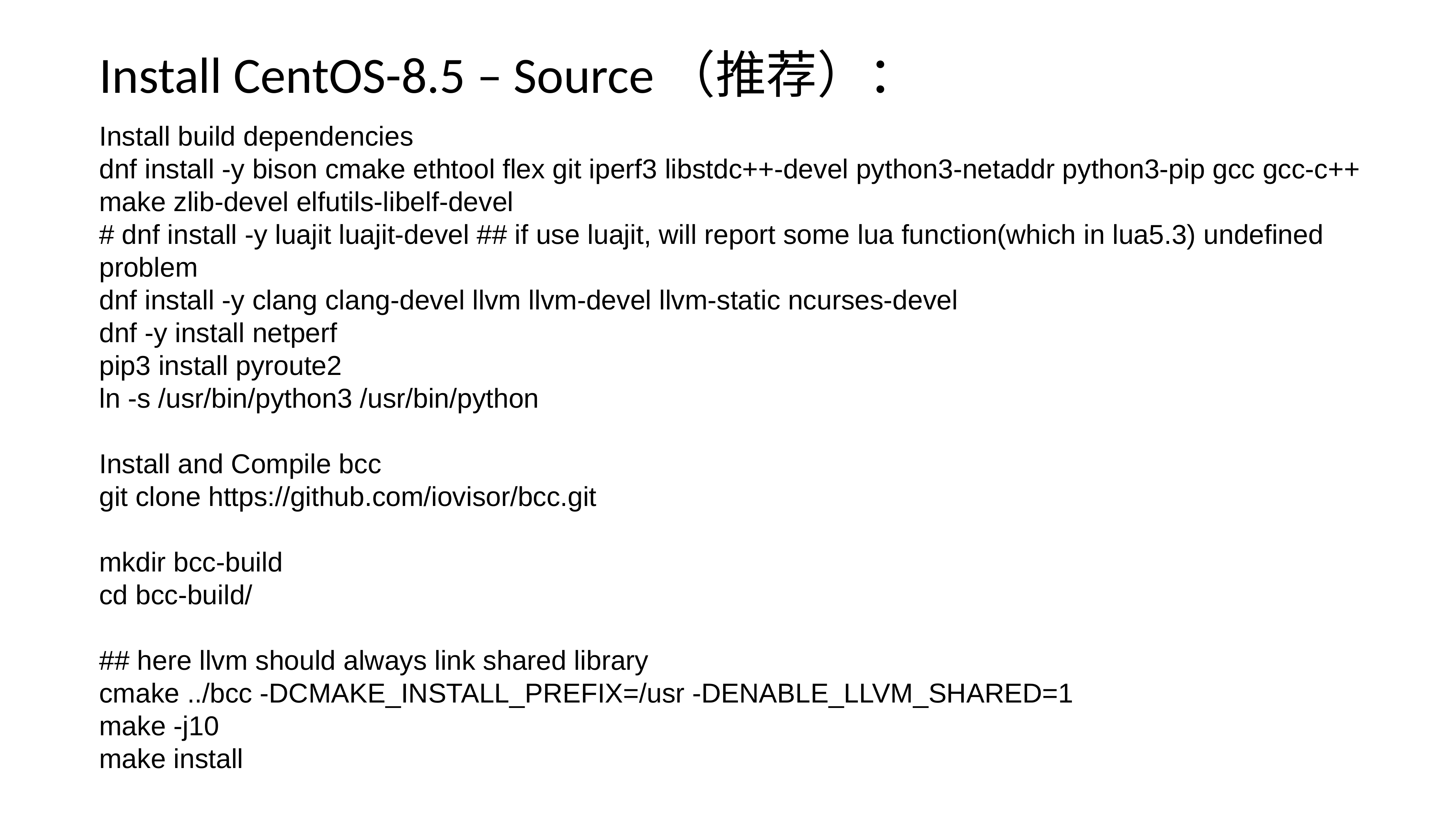

Install CentOS-8.5 – Source（推荐）：
Install build dependencies
dnf install -y bison cmake ethtool flex git iperf3 libstdc++-devel python3-netaddr python3-pip gcc gcc-c++ make zlib-devel elfutils-libelf-devel
# dnf install -y luajit luajit-devel ## if use luajit, will report some lua function(which in lua5.3) undefined problem
dnf install -y clang clang-devel llvm llvm-devel llvm-static ncurses-devel
dnf -y install netperf
pip3 install pyroute2
ln -s /usr/bin/python3 /usr/bin/python

Install and Compile bcc
git clone https://github.com/iovisor/bcc.git

mkdir bcc-build
cd bcc-build/

## here llvm should always link shared library
cmake ../bcc -DCMAKE_INSTALL_PREFIX=/usr -DENABLE_LLVM_SHARED=1
make -j10
make install